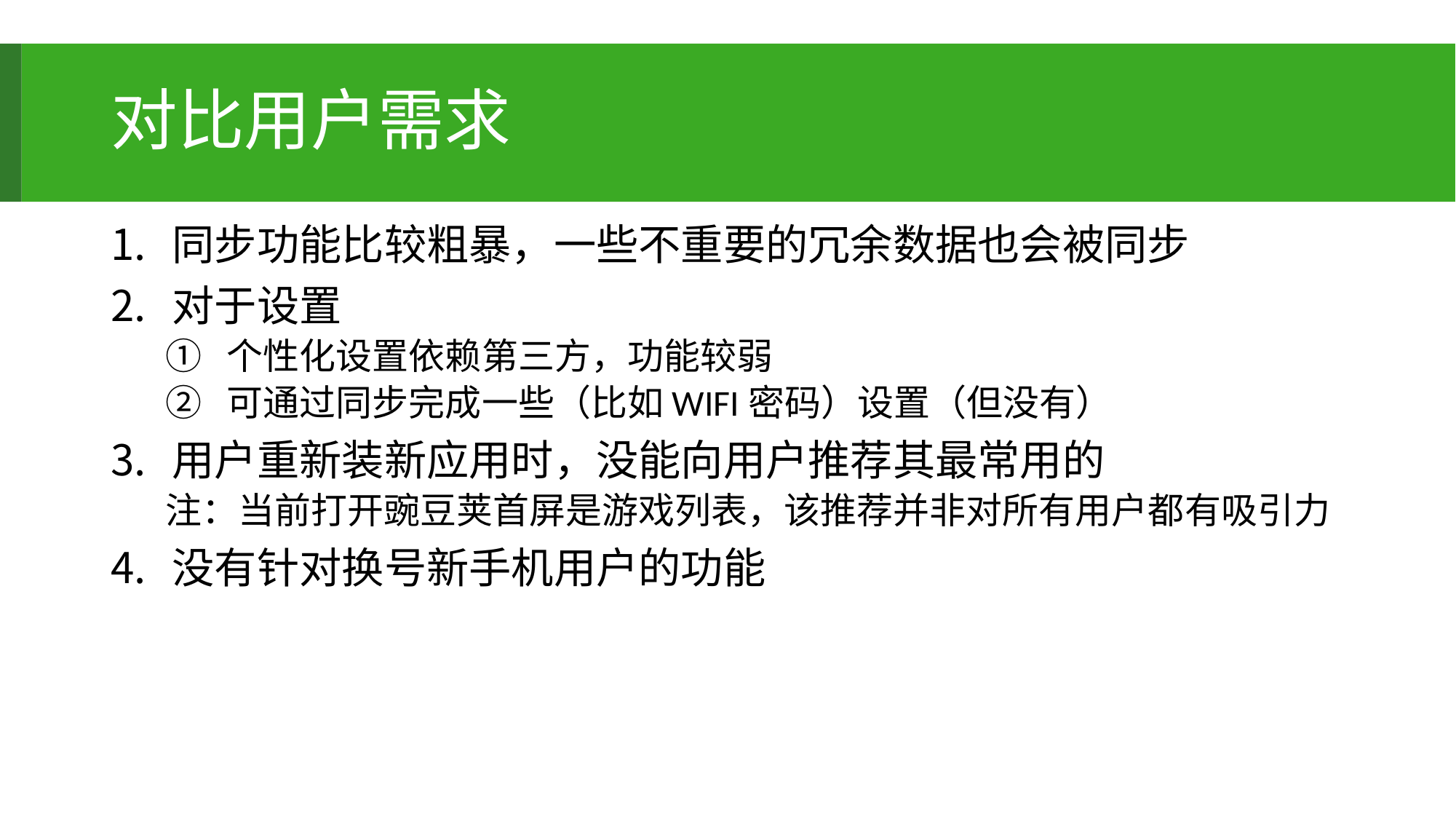

# 对比用户需求
同步功能比较粗暴，一些不重要的冗余数据也会被同步
对于设置
个性化设置依赖第三方，功能较弱
可通过同步完成一些（比如WIFI密码）设置（但没有）
用户重新装新应用时，没能向用户推荐其最常用的
注：当前打开豌豆荚首屏是游戏列表，该推荐并非对所有用户都有吸引力
没有针对换号新手机用户的功能